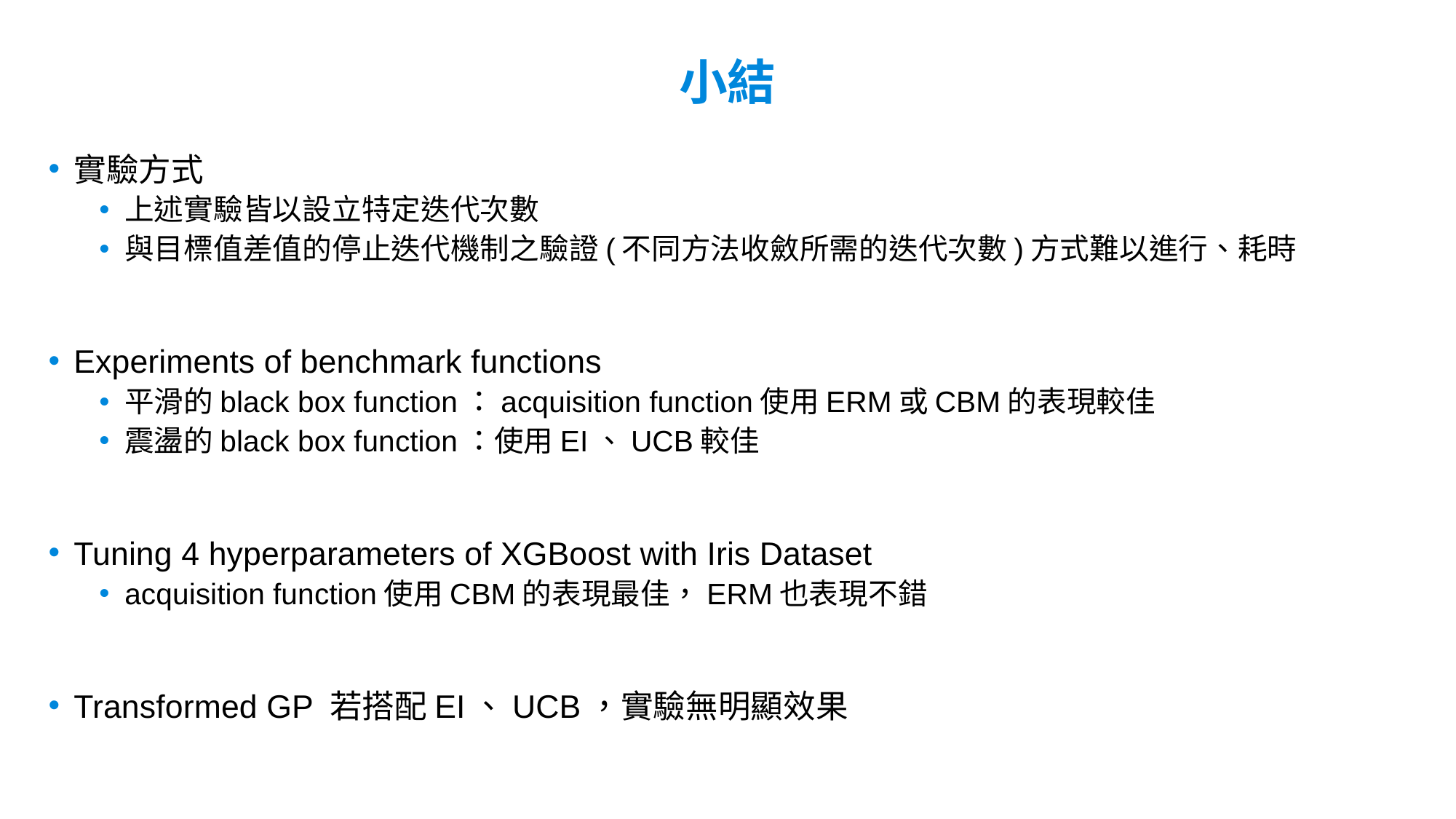

小結
實驗方式
上述實驗皆以設立特定迭代次數
與目標值差值的停止迭代機制之驗證(不同方法收斂所需的迭代次數)方式難以進行、耗時

Experiments of benchmark functions
平滑的black box function：acquisition function使用ERM或CBM的表現較佳
震盪的black box function：使用EI、UCB較佳

Tuning 4 hyperparameters of XGBoost with Iris Dataset
acquisition function使用CBM的表現最佳，ERM也表現不錯

Transformed GP 若搭配EI、UCB，實驗無明顯效果